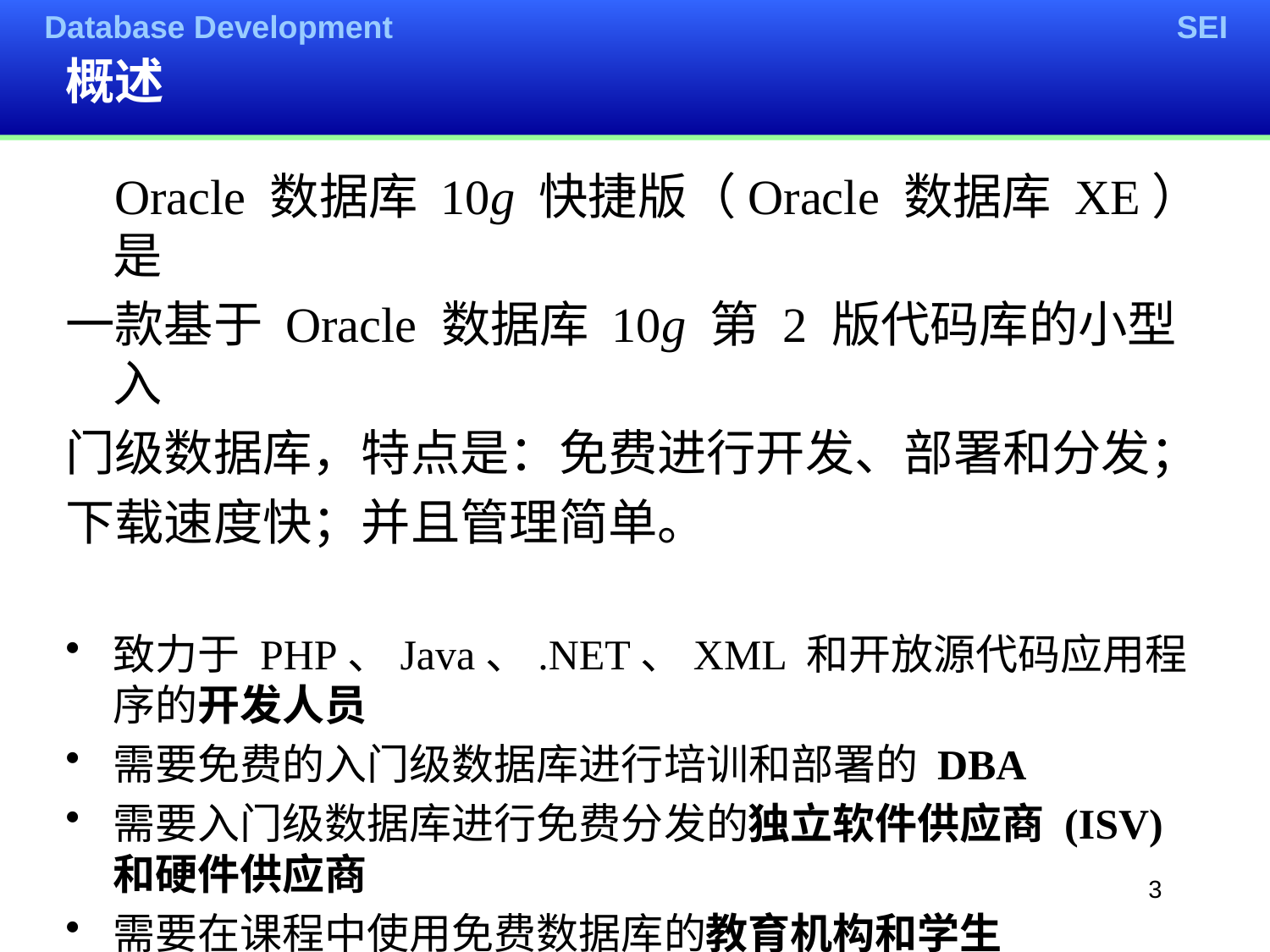

# 概述
    Oracle 数据库 10g 快捷版（Oracle 数据库 XE）是
一款基于 Oracle 数据库 10g 第 2 版代码库的小型入
门级数据库，特点是：免费进行开发、部署和分发；
下载速度快；并且管理简单。

致力于 PHP、Java、.NET、XML 和开放源代码应用程序的开发人员
需要免费的入门级数据库进行培训和部署的 DBA
需要入门级数据库进行免费分发的独立软件供应商 (ISV) 和硬件供应商
需要在课程中使用免费数据库的教育机构和学生
3